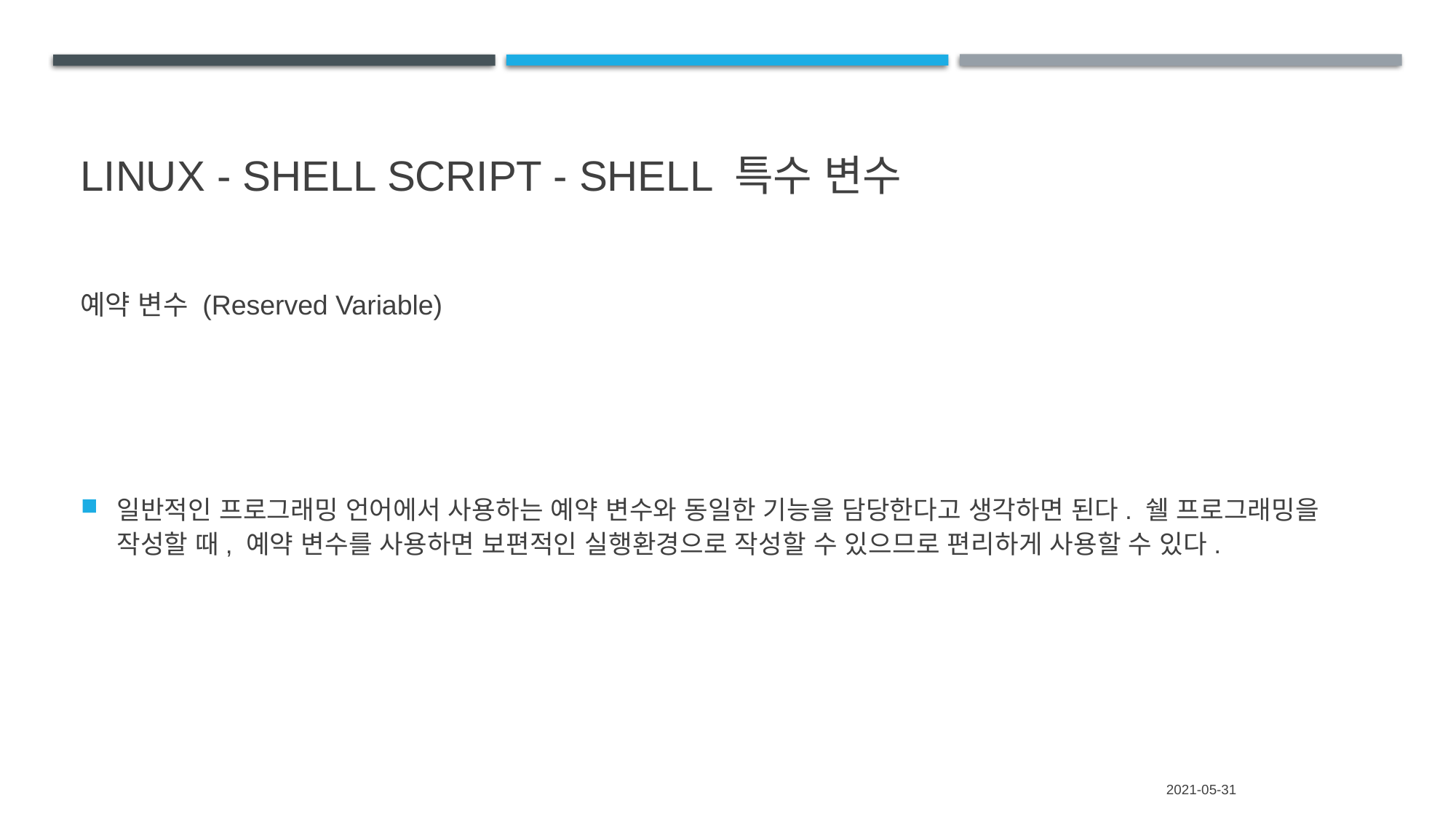

# Linux - shell script - Shell 특수 변수
예약 변수 (Reserved Variable)
일반적인 프로그래밍 언어에서 사용하는 예약 변수와 동일한 기능을 담당한다고 생각하면 된다. 쉘 프로그래밍을 작성할 때, 예약 변수를 사용하면 보편적인 실행환경으로 작성할 수 있으므로 편리하게 사용할 수 있다.
2021-05-31